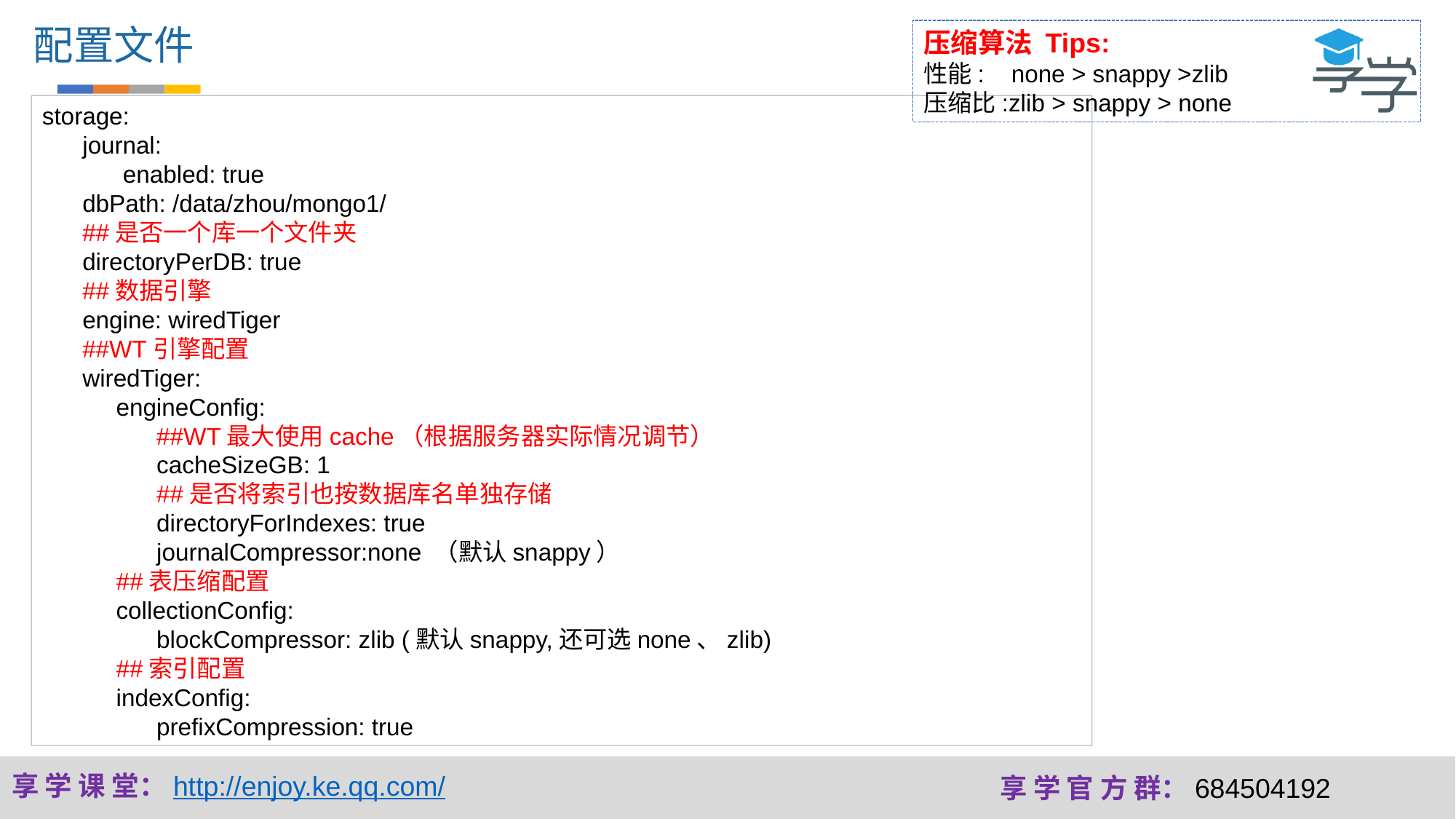

配置文件
压缩算法 Tips:
性能:    none > snappy >zlib
压缩比:zlib > snappy > none

storage:
      journal:
            enabled: true
      dbPath: /data/zhou/mongo1/
      ##是否一个库一个文件夹
      directoryPerDB: true
      ##数据引擎
      engine: wiredTiger
      ##WT引擎配置
      wiredTiger:
           engineConfig:
                 ##WT最大使用cache（根据服务器实际情况调节）
                 cacheSizeGB: 1
                 ##是否将索引也按数据库名单独存储
                 directoryForIndexes: true
                 journalCompressor:none （默认snappy）
           ##表压缩配置
           collectionConfig:
                 blockCompressor: zlib (默认snappy,还可选none、zlib)
           ##索引配置
           indexConfig:
                 prefixCompression: true